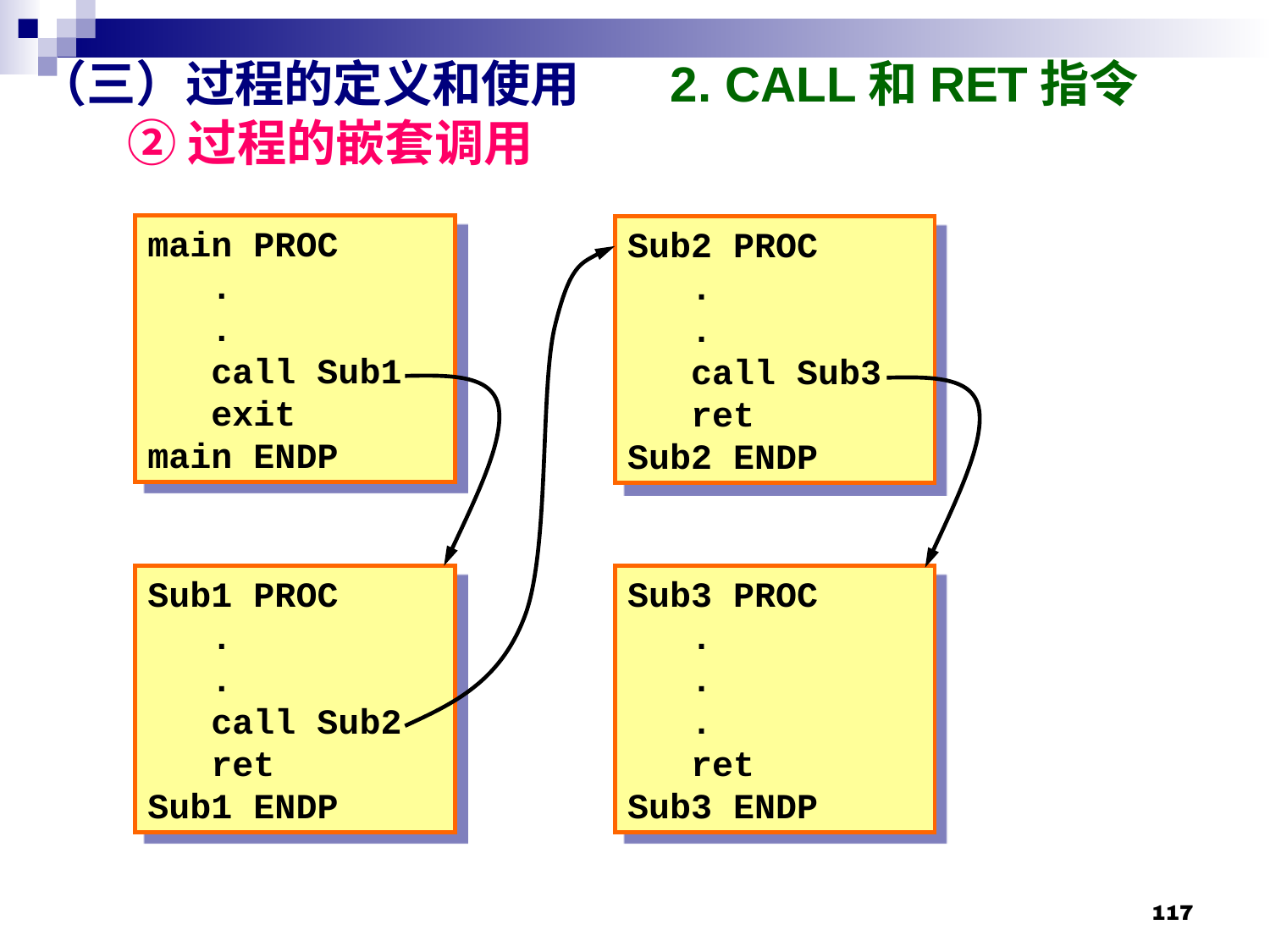

# （三）过程的定义和使用       2. CALL和RET指令 ② 过程的嵌套调用

main PROC
   .
   .
   call Sub1
   exit
main ENDP
Sub2 PROC
   .
   .
   call Sub3
   ret
Sub2 ENDP

Sub1 PROC
   .
   .
   call Sub2
   ret
Sub1 ENDP
Sub3 PROC
   .
   .
   .
   ret
Sub3 ENDP
117